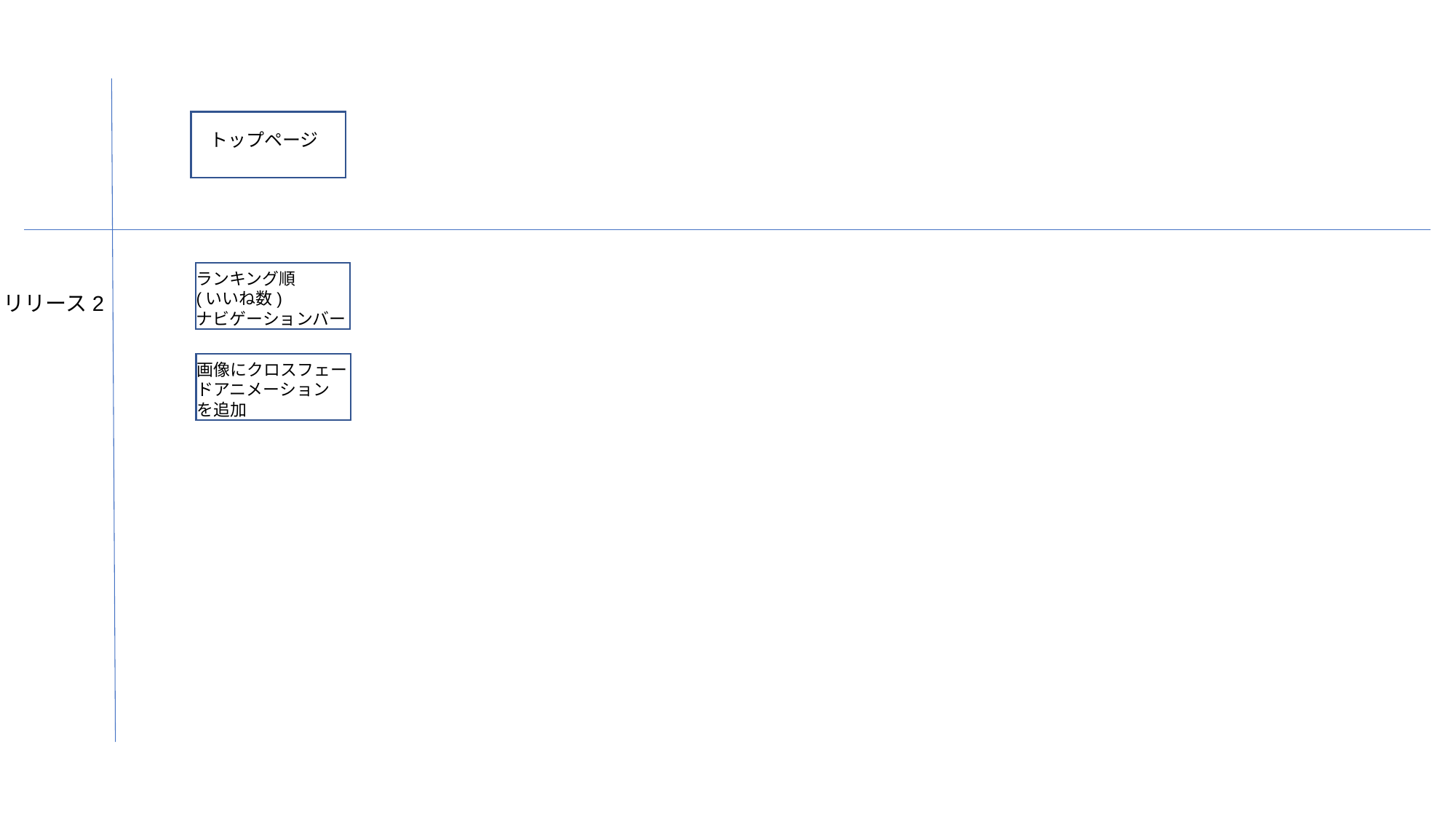

トップページ
ランキング順
(いいね数)
ナビゲーションバー

リリース2
画像にクロスフェー
ドアニメーション
を追加